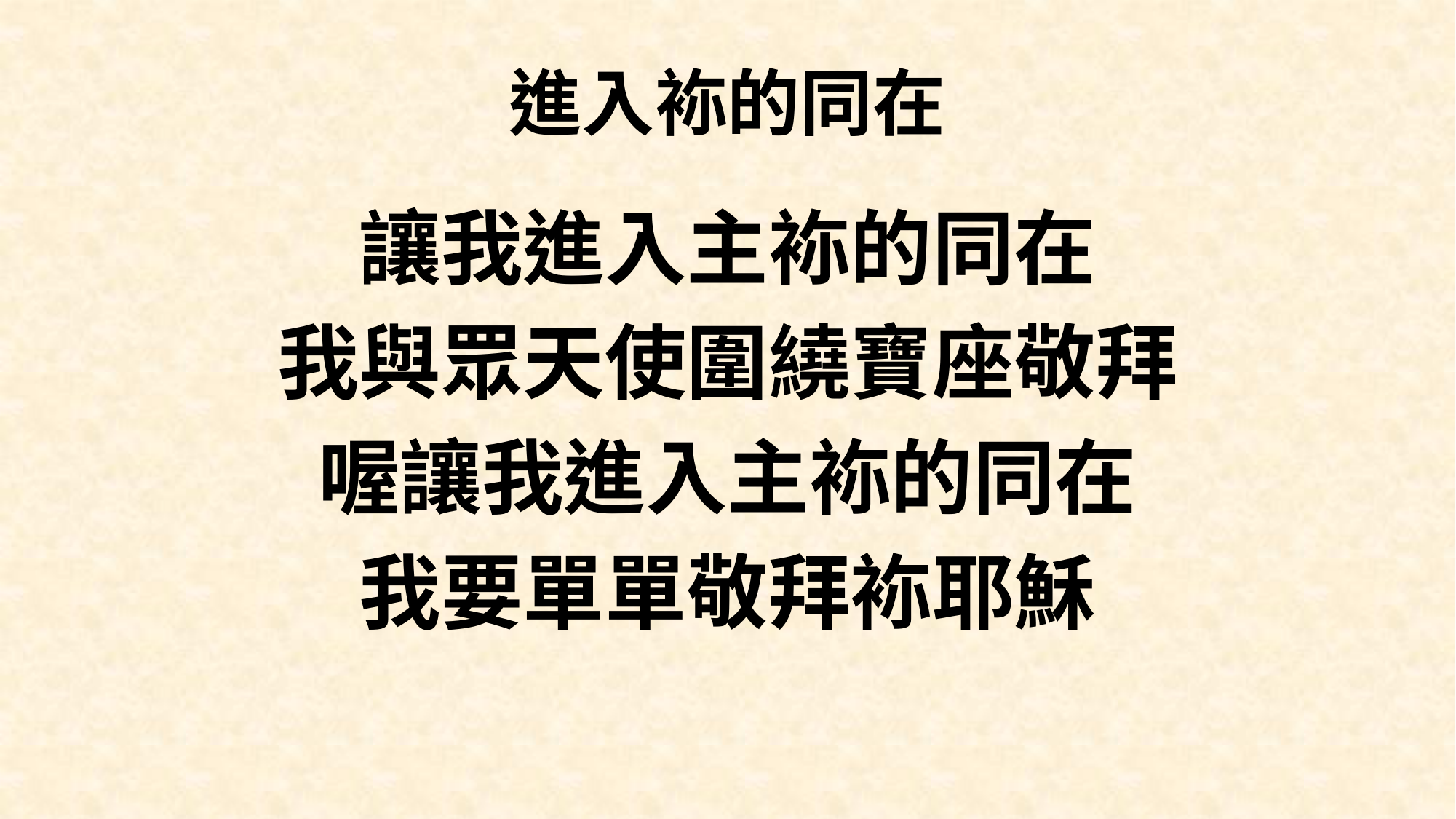

# 進入袮的同在
讓我進入主袮的同在
我與眾天使圍繞寶座敬拜
喔讓我進入主袮的同在
我要單單敬拜袮耶穌